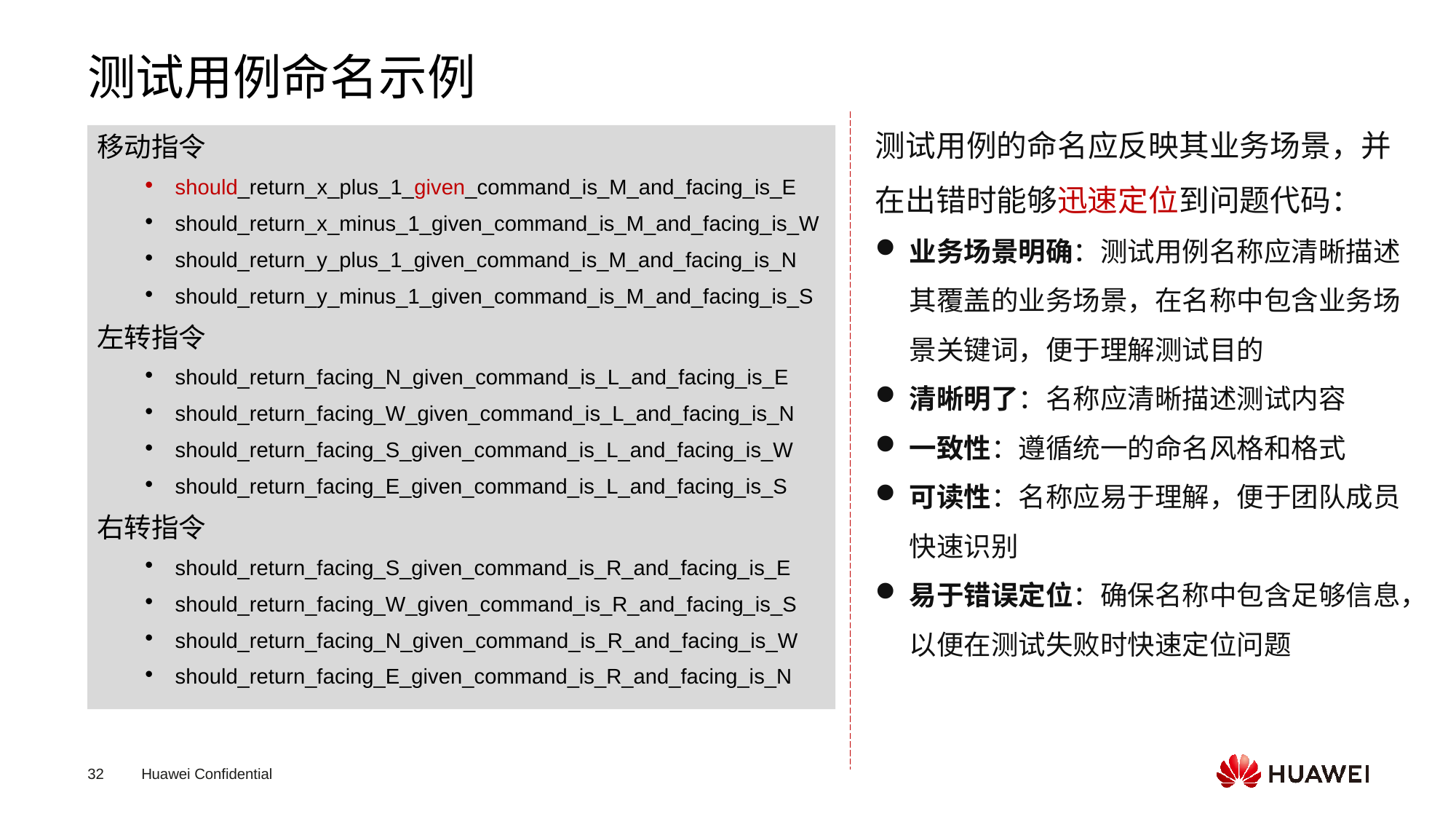

# 测试用例命名示例
测试用例的命名应反映其业务场景，并在出错时能够迅速定位到问题代码：
业务场景明确：测试用例名称应清晰描述其覆盖的业务场景，在名称中包含业务场景关键词，便于理解测试目的
清晰明了：名称应清晰描述测试内容
一致性：遵循统一的命名风格和格式
可读性：名称应易于理解，便于团队成员快速识别
易于错误定位：确保名称中包含足够信息，以便在测试失败时快速定位问题
移动指令
should_return_x_plus_1_given_command_is_M_and_facing_is_E
should_return_x_minus_1_given_command_is_M_and_facing_is_W
should_return_y_plus_1_given_command_is_M_and_facing_is_N
should_return_y_minus_1_given_command_is_M_and_facing_is_S
左转指令
should_return_facing_N_given_command_is_L_and_facing_is_E
should_return_facing_W_given_command_is_L_and_facing_is_N
should_return_facing_S_given_command_is_L_and_facing_is_W
should_return_facing_E_given_command_is_L_and_facing_is_S
右转指令
should_return_facing_S_given_command_is_R_and_facing_is_E
should_return_facing_W_given_command_is_R_and_facing_is_S
should_return_facing_N_given_command_is_R_and_facing_is_W
should_return_facing_E_given_command_is_R_and_facing_is_N